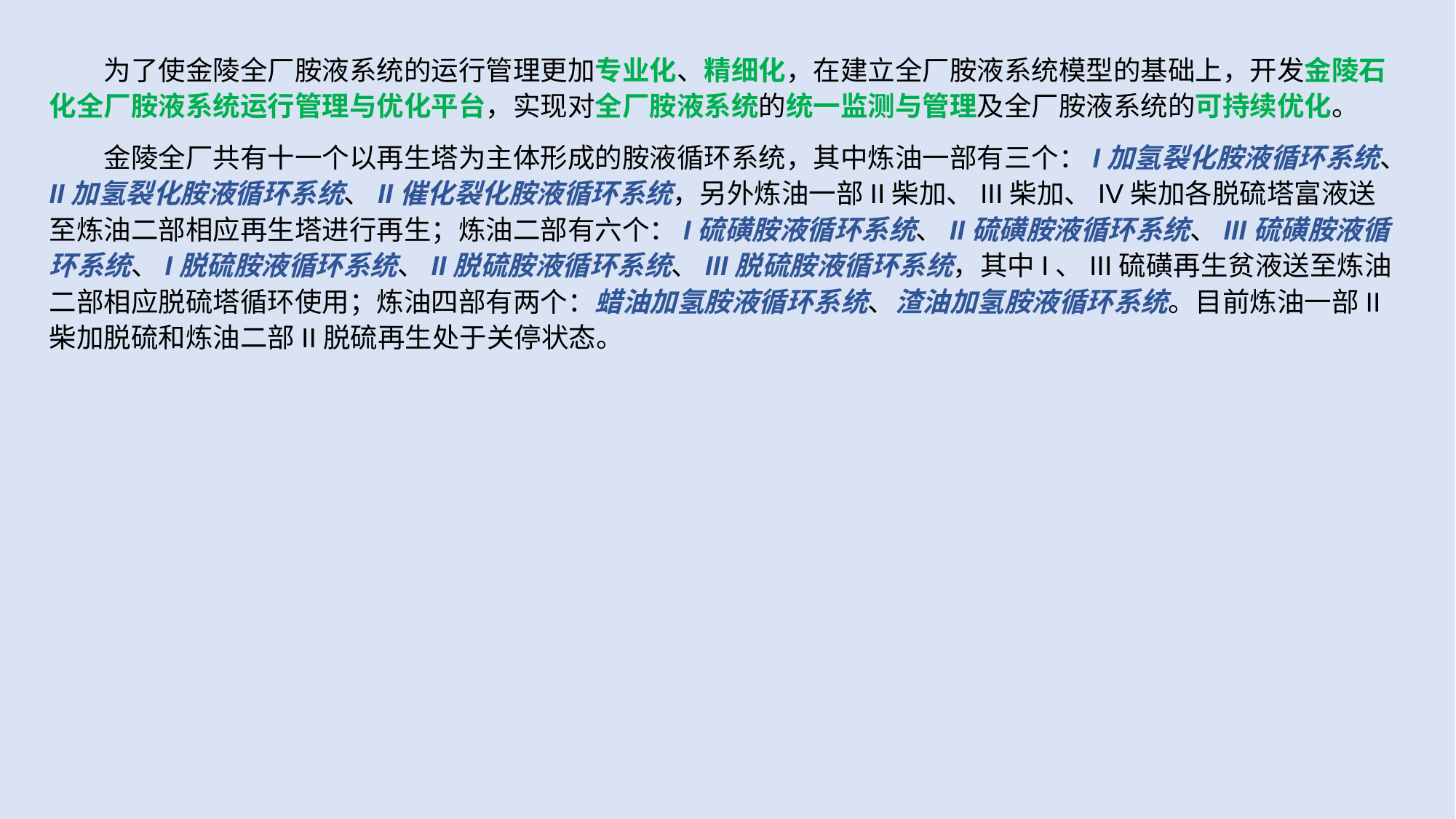

为了使金陵全厂胺液系统的运行管理更加专业化、精细化，在建立全厂胺液系统模型的基础上，开发金陵石化全厂胺液系统运行管理与优化平台，实现对全厂胺液系统的统一监测与管理及全厂胺液系统的可持续优化。
金陵全厂共有十一个以再生塔为主体形成的胺液循环系统，其中炼油一部有三个：I加氢裂化胺液循环系统、II加氢裂化胺液循环系统、II催化裂化胺液循环系统，另外炼油一部II柴加、III柴加、IV柴加各脱硫塔富液送至炼油二部相应再生塔进行再生；炼油二部有六个：I硫磺胺液循环系统、II硫磺胺液循环系统、III硫磺胺液循环系统、I脱硫胺液循环系统、II脱硫胺液循环系统、III脱硫胺液循环系统，其中I、III硫磺再生贫液送至炼油二部相应脱硫塔循环使用；炼油四部有两个：蜡油加氢胺液循环系统、渣油加氢胺液循环系统。目前炼油一部II柴加脱硫和炼油二部II脱硫再生处于关停状态。